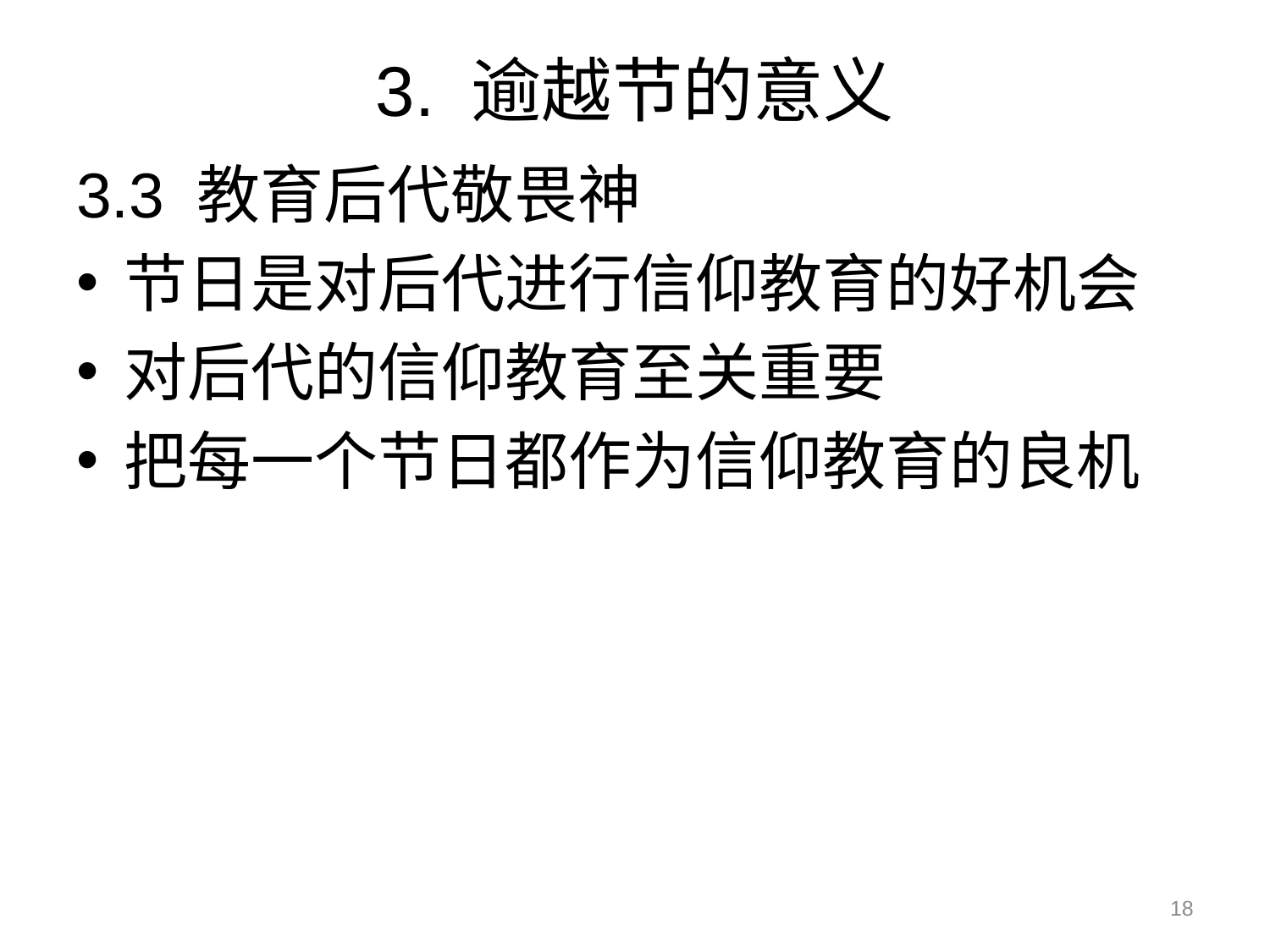

# 3. 逾越节的意义
3.3 教育后代敬畏神
节日是对后代进行信仰教育的好机会
对后代的信仰教育至关重要
把每一个节日都作为信仰教育的良机

18